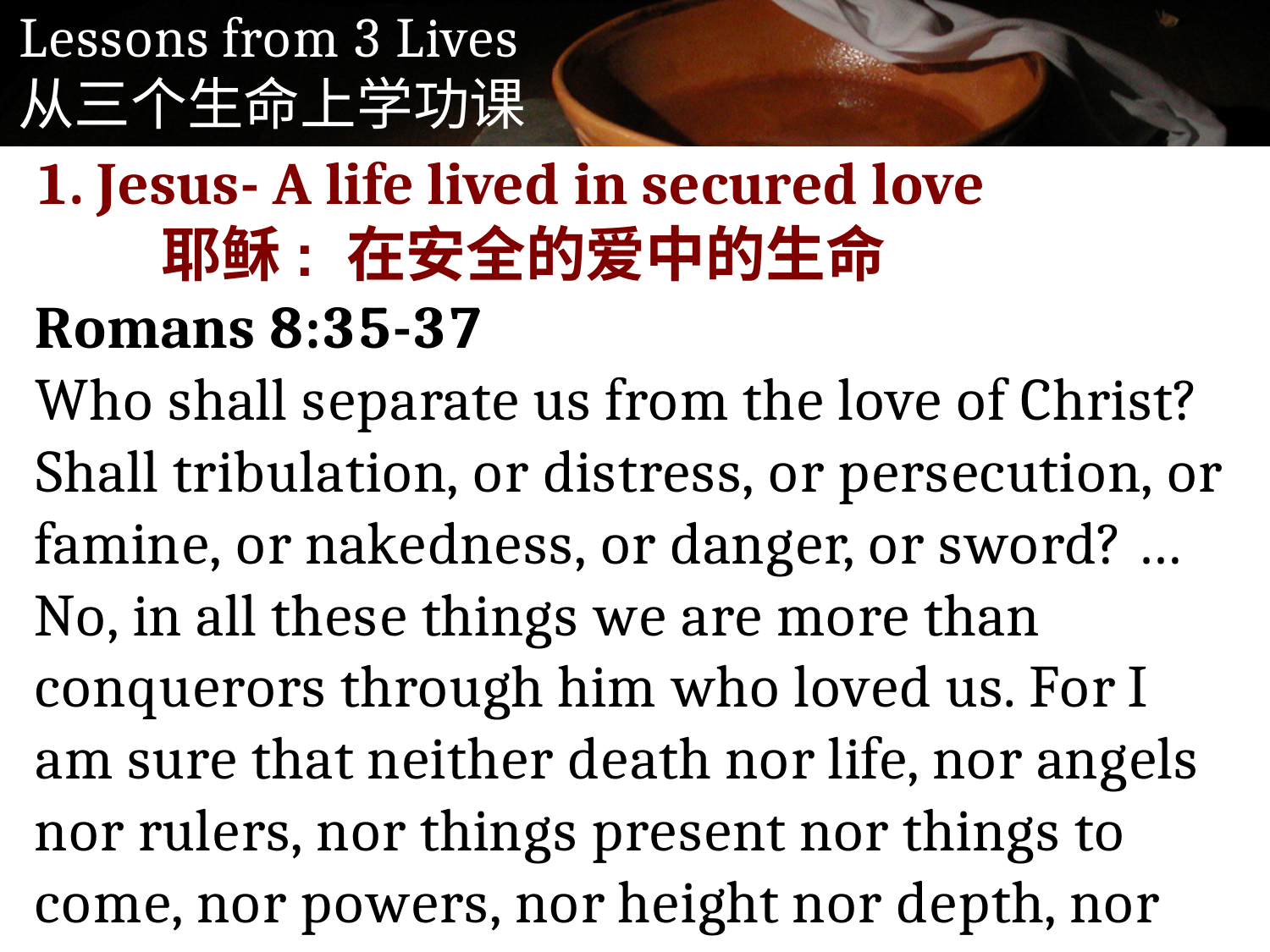

1. Jesus- A life lived in secured love
	耶稣: 在安全的爱中的生命
Romans 8:35-37
Who shall separate us from the love of Christ? Shall tribulation, or distress, or persecution, or famine, or nakedness, or danger, or sword? … No, in all these things we are more than conquerors through him who loved us. For I am sure that neither death nor life, nor angels nor rulers, nor things present nor things to come, nor powers, nor height nor depth, nor